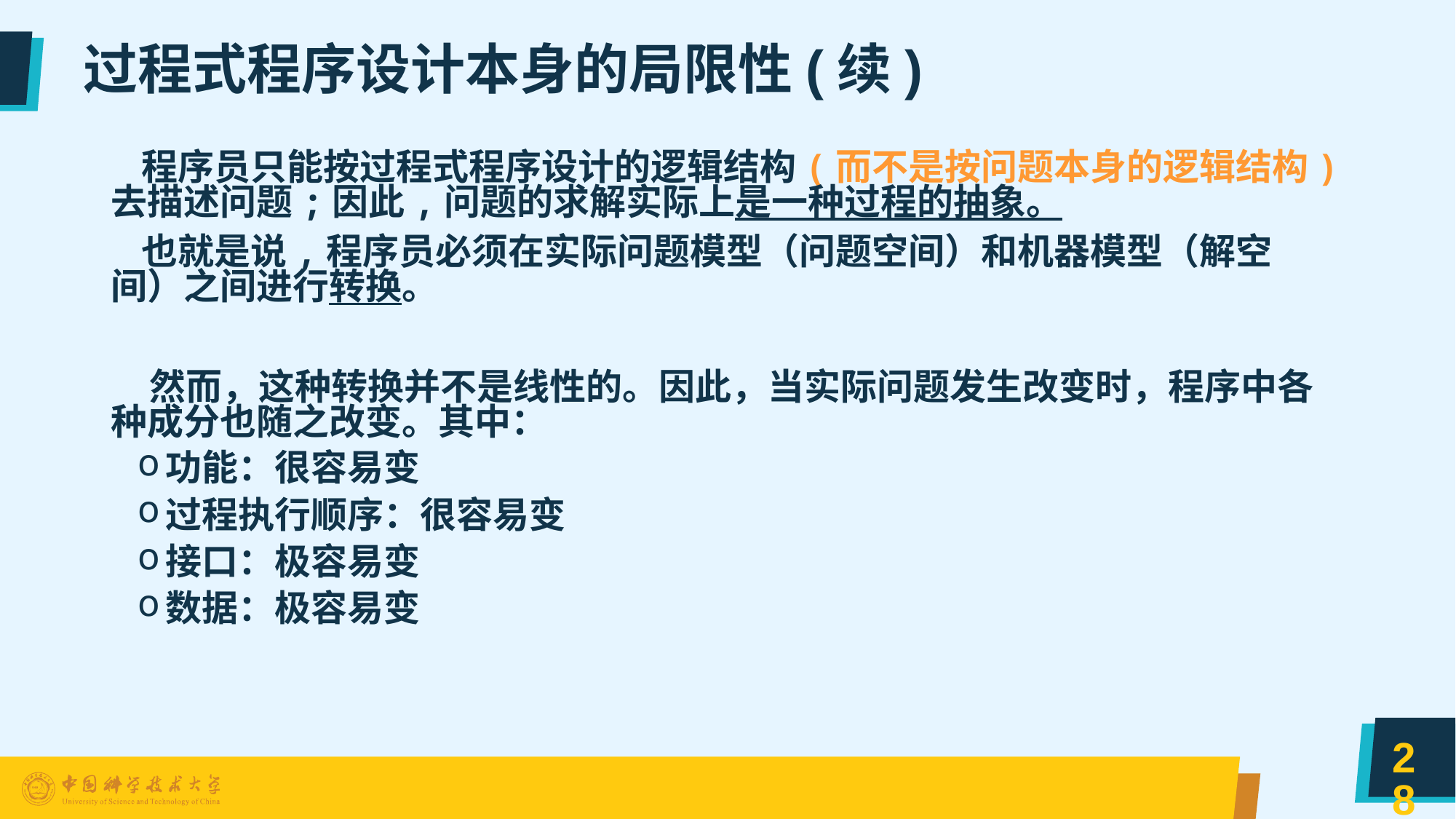

# 过程式程序设计本身的局限性(续)
      程序员只能按过程式程序设计的逻辑结构(而不是按问题本身的逻辑结构)去描述问题;因此,问题的求解实际上是一种过程的抽象。
      也就是说,程序员必须在实际问题模型（问题空间）和机器模型（解空间）之间进行转换。

       然而，这种转换并不是线性的。因此，当实际问题发生改变时，程序中各种成分也随之改变。其中：
功能：很容易变
过程执行顺序：很容易变
接口：极容易变
数据：极容易变

28